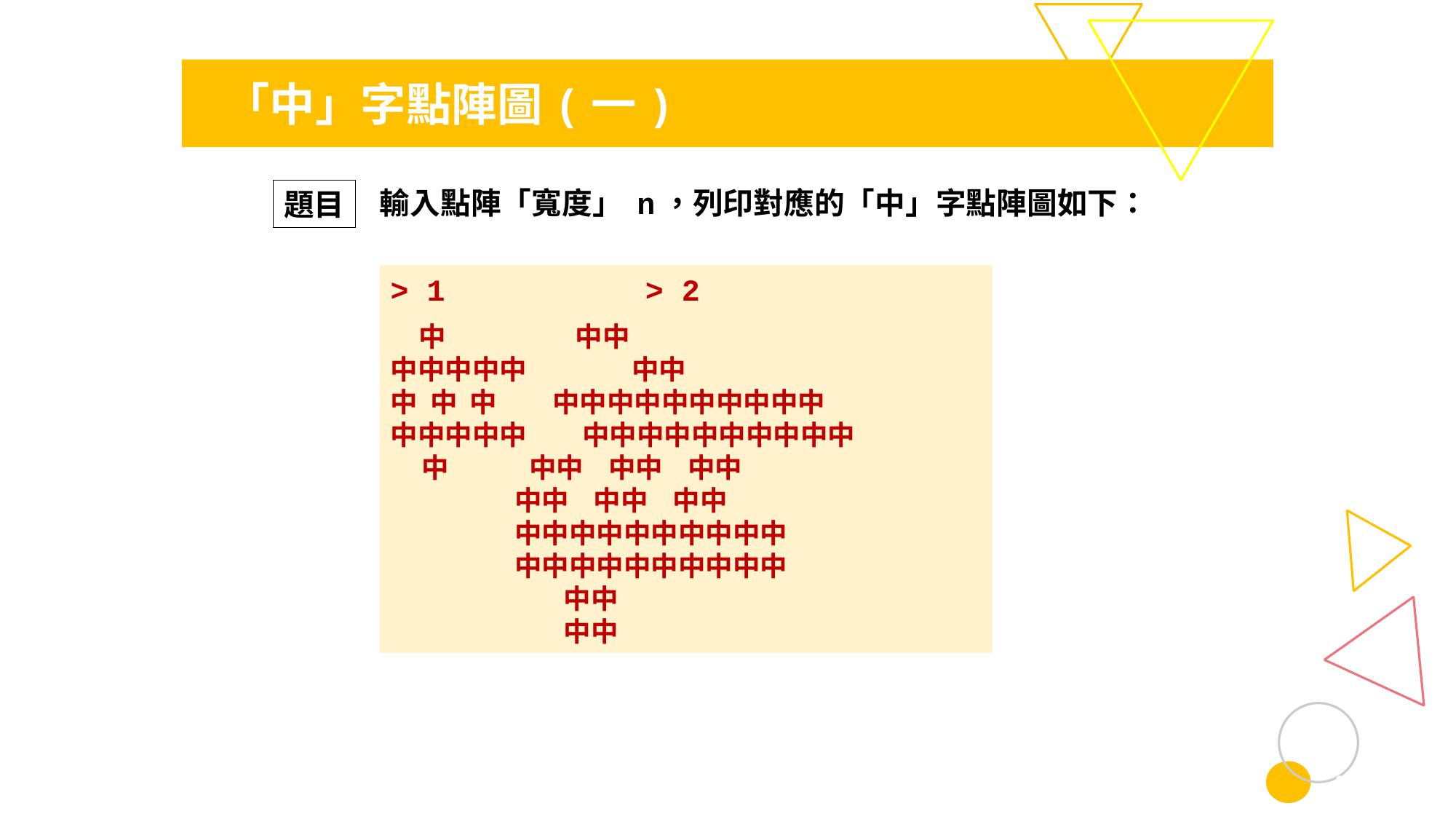

「中」字點陣圖(一)
輸入點陣「寬度」 n，列印對應的「中」字點陣圖如下：
題目
> 1           > 2
   中                     中中
中中中中中                 中中
中  中  中         中中中中中中中中中中
中中中中中         中中中中中中中中中中
    中             中中    中中    中中
                   中中    中中    中中
                   中中中中中中中中中中
                   中中中中中中中中中中
                           中中
                           中中

3